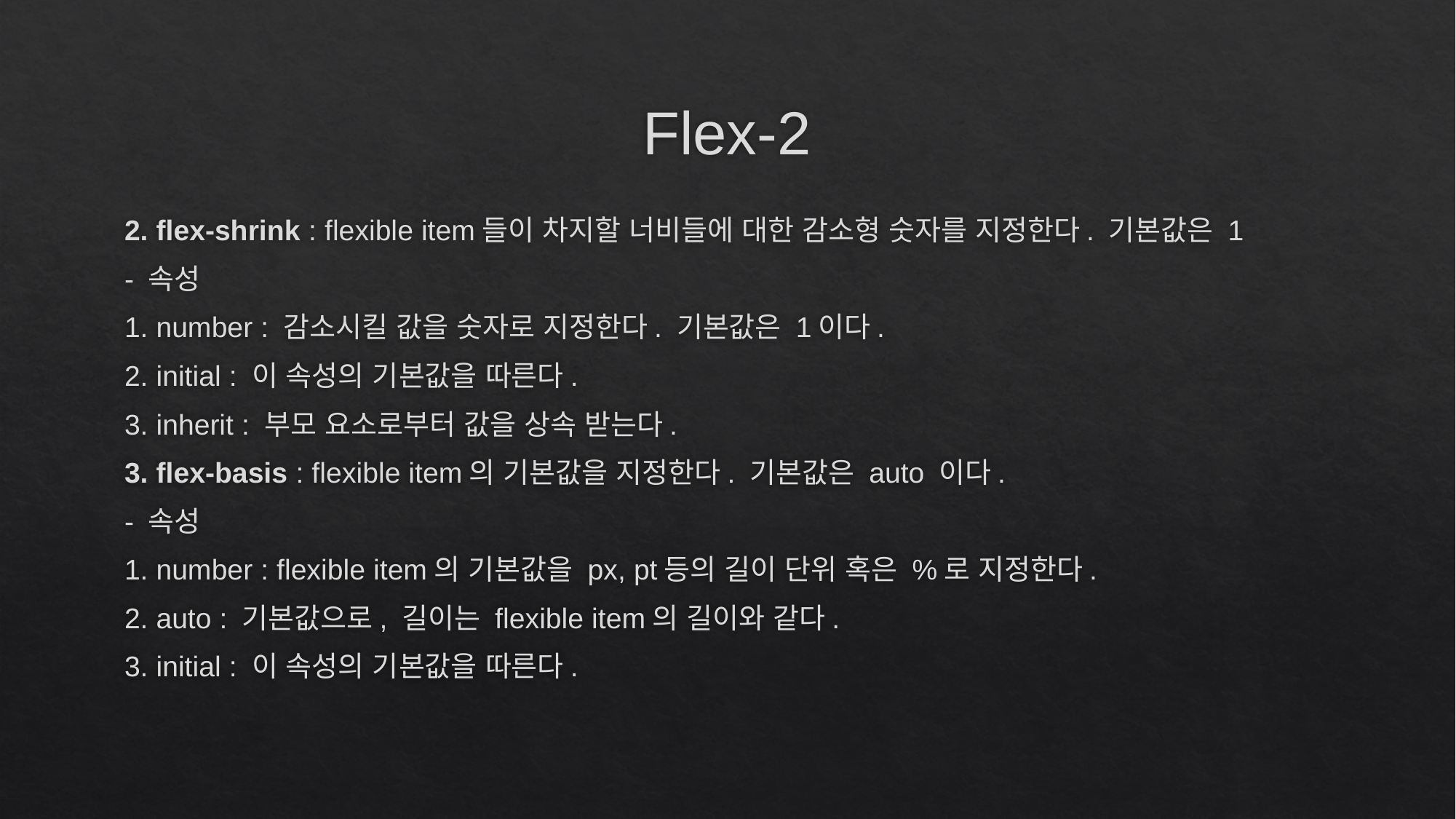

# Flex-2
2. flex-shrink : flexible item들이 차지할 너비들에 대한 감소형 숫자를 지정한다. 기본값은 1
- 속성
1. number : 감소시킬 값을 숫자로 지정한다. 기본값은 1이다.
2. initial : 이 속성의 기본값을 따른다.
3. inherit : 부모 요소로부터 값을 상속 받는다.
3. flex-basis : flexible item의 기본값을 지정한다. 기본값은 auto 이다.
- 속성
1. number : flexible item의 기본값을 px, pt등의 길이 단위 혹은 %로 지정한다.
2. auto : 기본값으로, 길이는 flexible item의 길이와 같다.
3. initial : 이 속성의 기본값을 따른다.